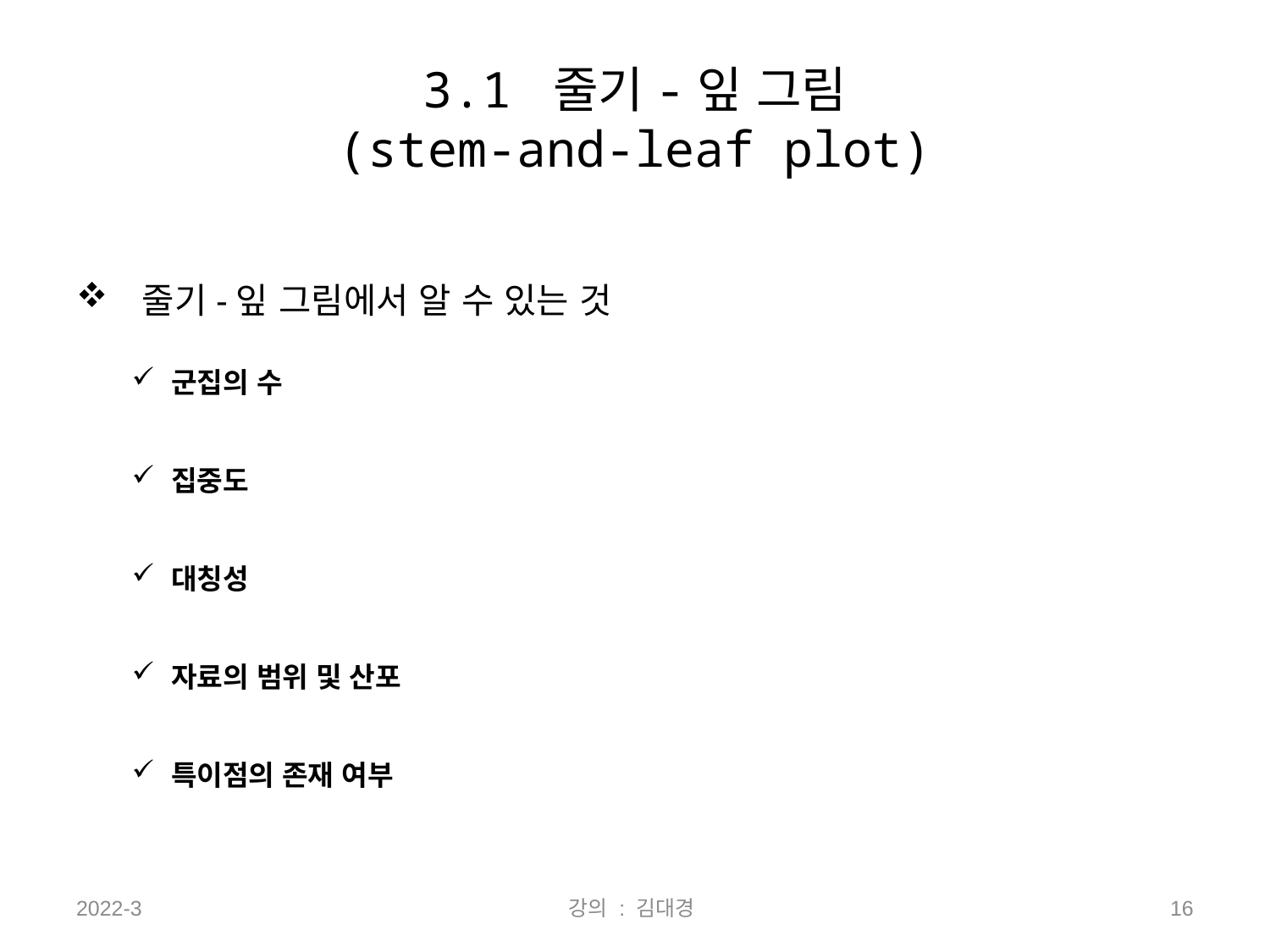

# 3.1 줄기-잎 그림 (stem-and-leaf plot)

 줄기-잎 그림에서 알 수 있는 것

군집의 수

집중도

대칭성

자료의 범위 및 산포

특이점의 존재 여부
2022-3
강의 : 김대경
16